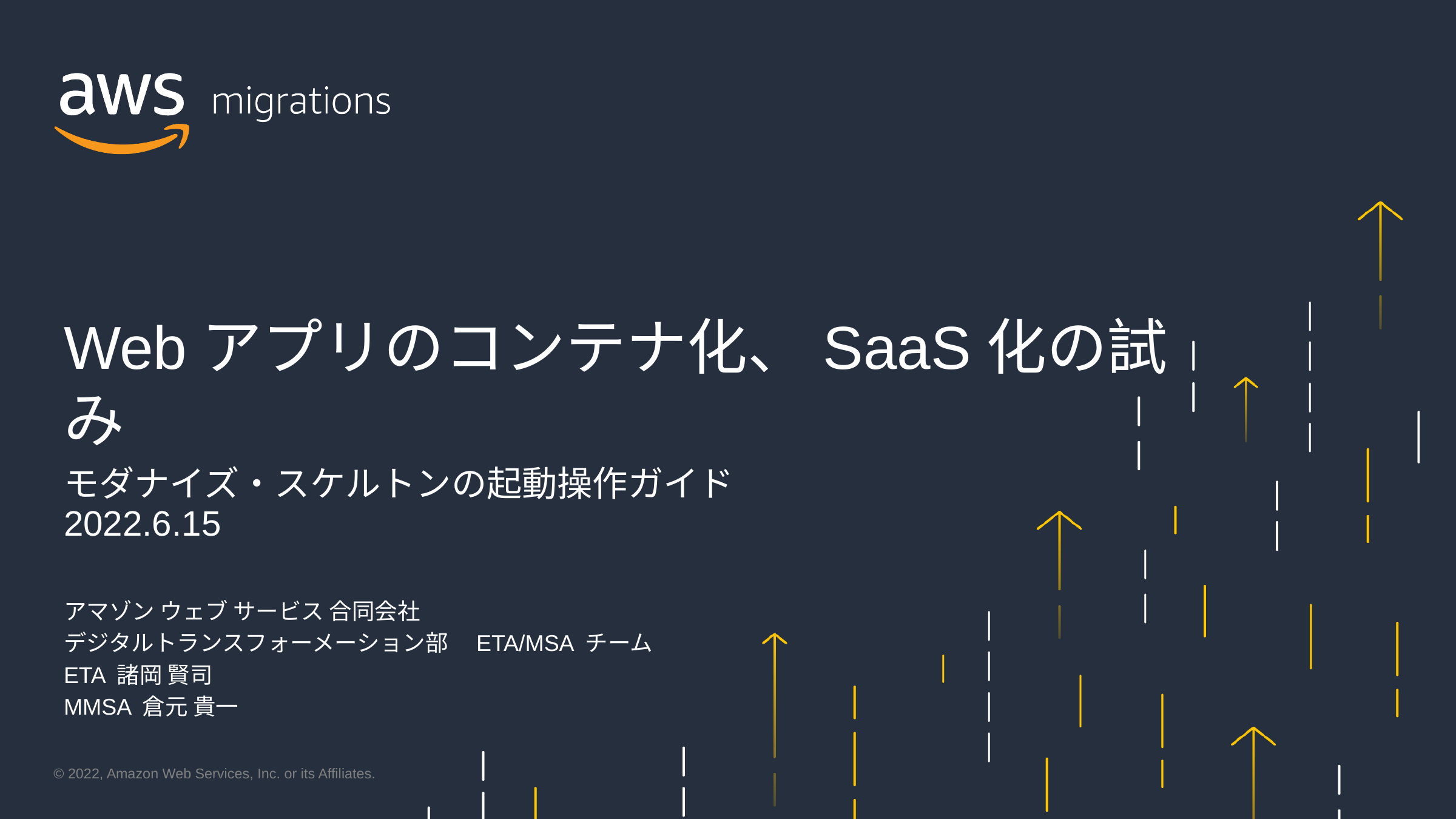

Webアプリのコンテナ化、SaaS化の試み
モダナイズ・スケルトンの起動操作ガイド
2022.6.15
アマゾン ウェブ サービス 合同会社
デジタルトランスフォーメーション部　ETA/MSA チーム
ETA 諸岡 賢司
MMSA 倉元 貴一